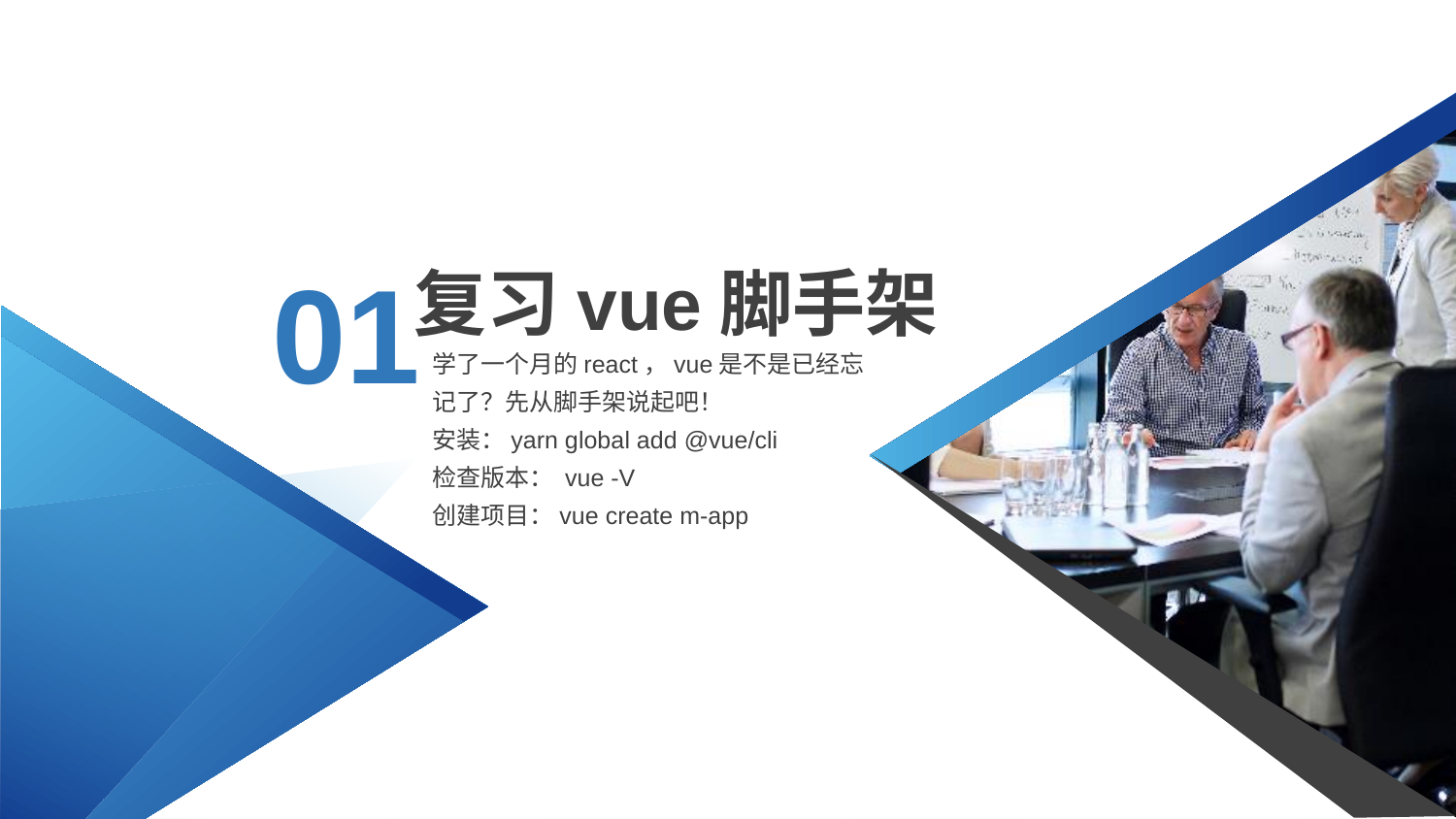

01
复习vue脚手架

学了一个月的react，vue是不是已经忘记了？先从脚手架说起吧！
安装：yarn global add @vue/cli
检查版本： vue -V
创建项目：vue create m-app